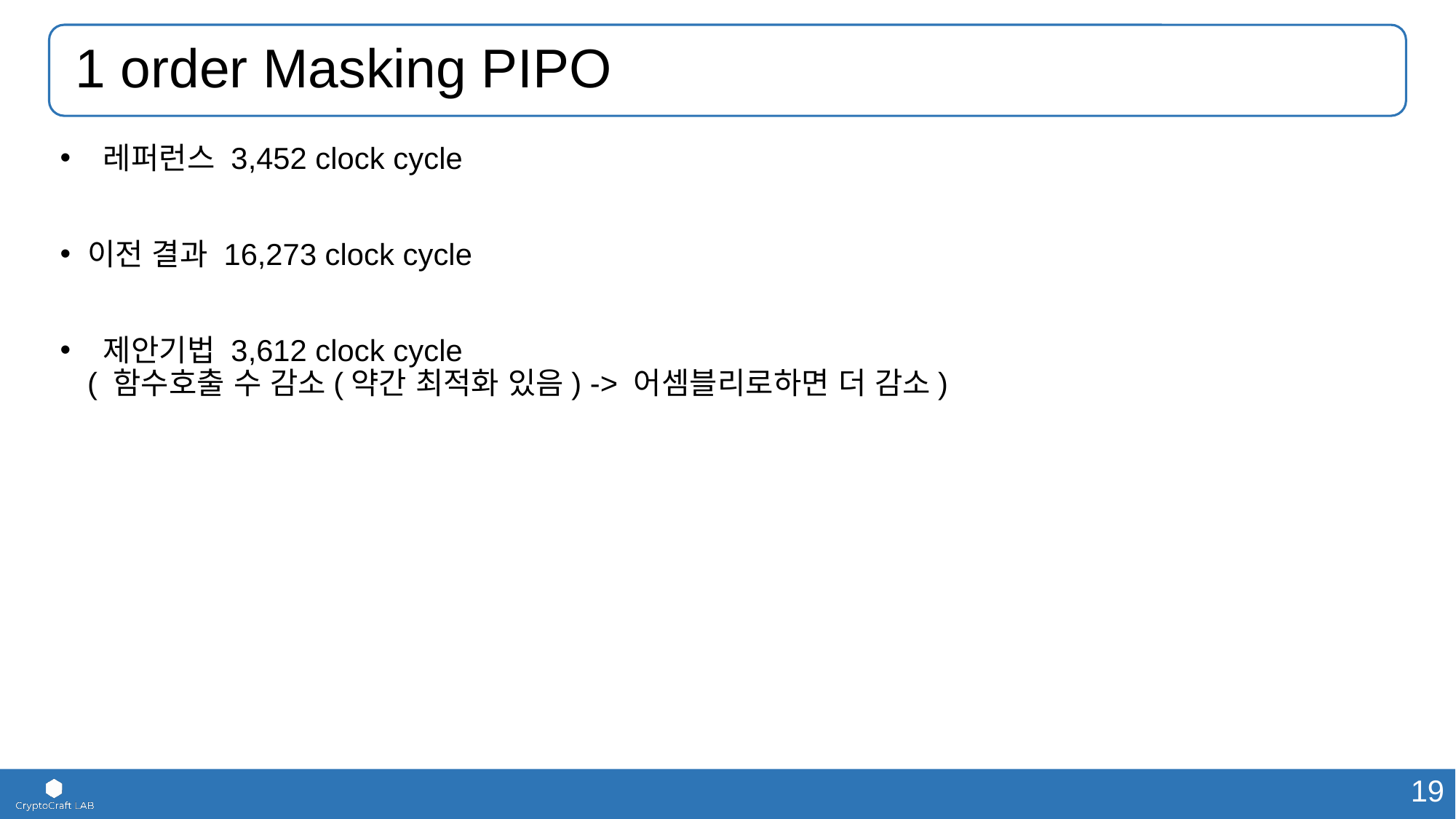

# 1 order Masking PIPO
 레퍼런스 3,452 clock cycle

이전 결과 16,273 clock cycle

 제안기법 3,612 clock cycle
( 함수호출 수 감소(약간 최적화 있음) -> 어셈블리로하면 더 감소)